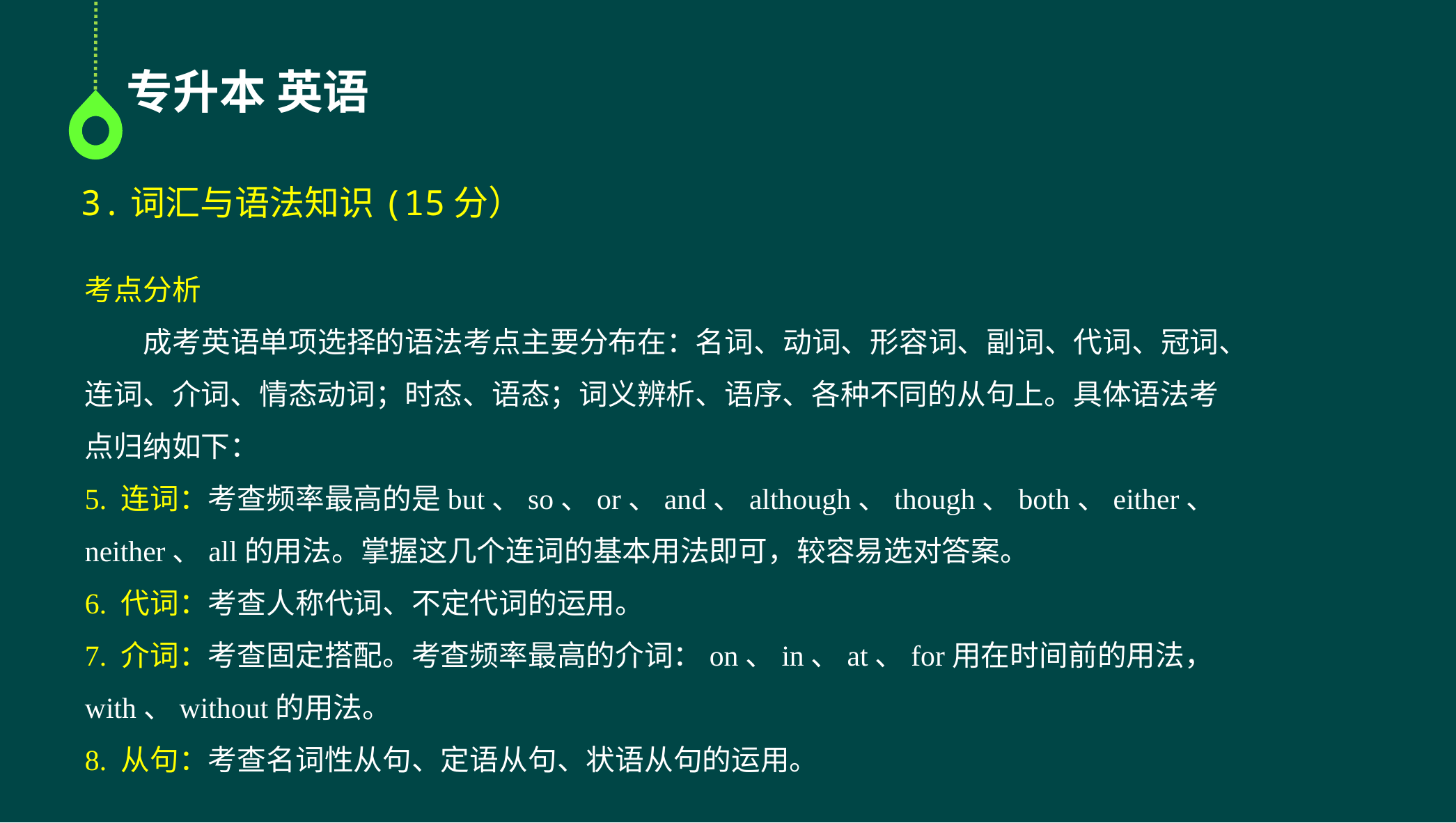

专升本 英语
3.词汇与语法知识(15分）
考点分析
        成考英语单项选择的语法考点主要分布在：名词、动词、形容词、副词、代词、冠词、连词、介词、情态动词；时态、语态；词义辨析、语序、各种不同的从句上。具体语法考点归纳如下：
5. 连词：考查频率最高的是but、so、or、and、although、though、both、either、neither、all的用法。掌握这几个连词的基本用法即可，较容易选对答案。
6. 代词：考查人称代词、不定代词的运用。
7. 介词：考查固定搭配。考查频率最高的介词：on、in、at、for用在时间前的用法，with、without的用法。
8. 从句：考查名词性从句、定语从句、状语从句的运用。